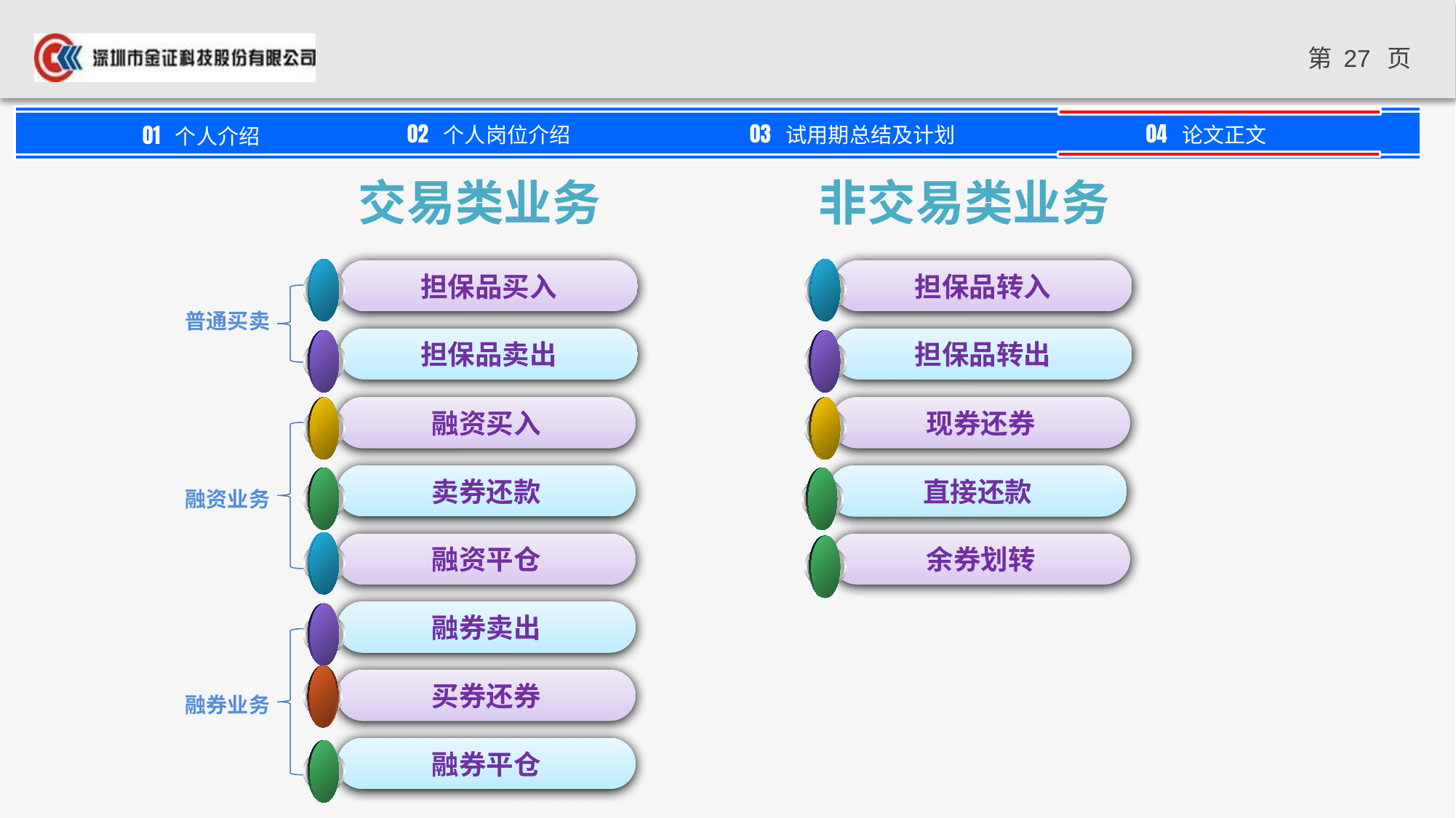

交易类业务
非交易类业务

担保品买入
担保品转入

普通买卖
担保品卖出
担保品转出

融资买入
现券还券

卖券还款
直接还款

融资业务

余券划转
融资平仓

融券卖出

买券还券
融券业务
融券平仓